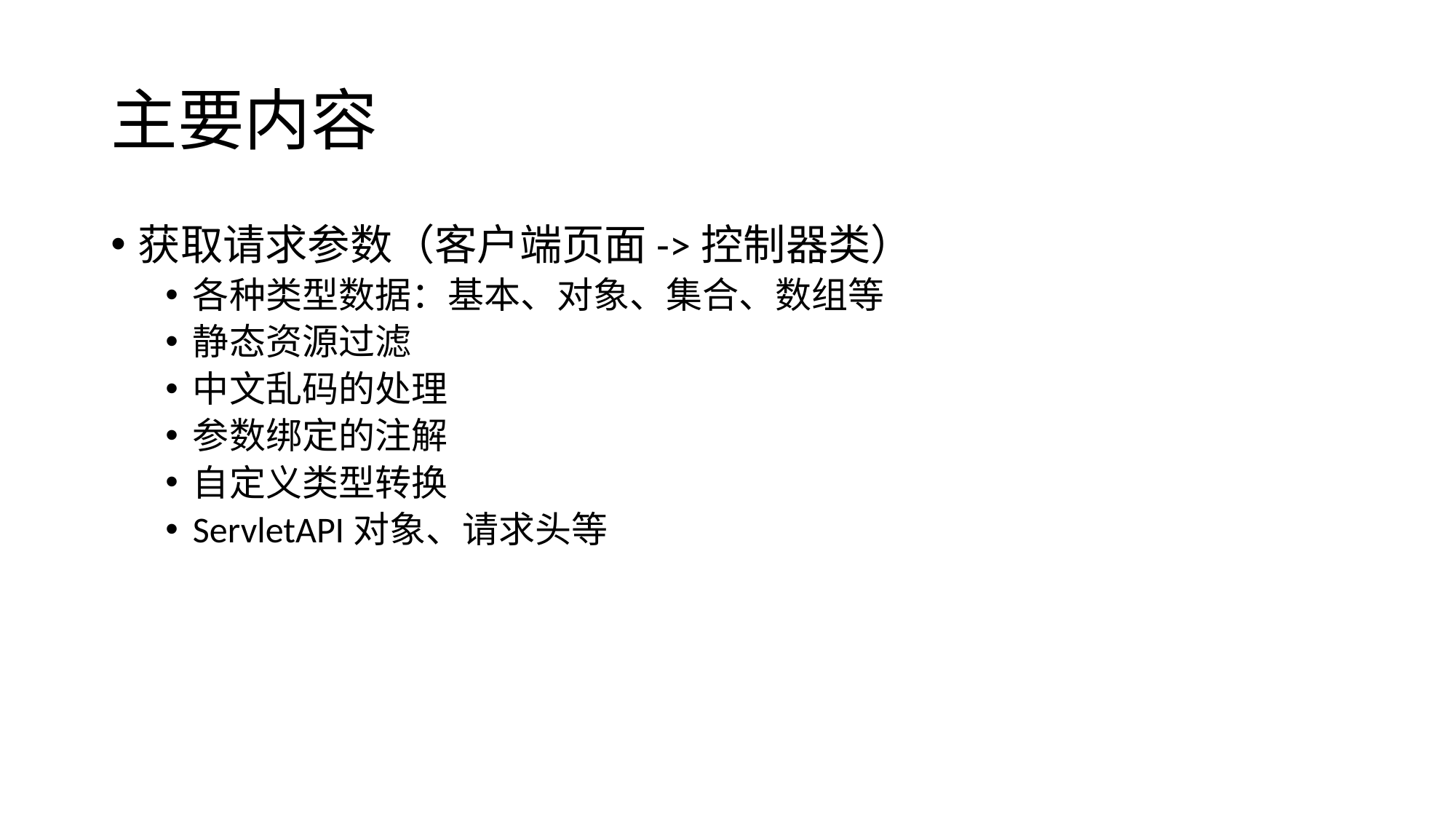

# 主要内容
获取请求参数（客户端页面->控制器类）
各种类型数据：基本、对象、集合、数组等
静态资源过滤
中文乱码的处理
参数绑定的注解
自定义类型转换
ServletAPI对象、请求头等